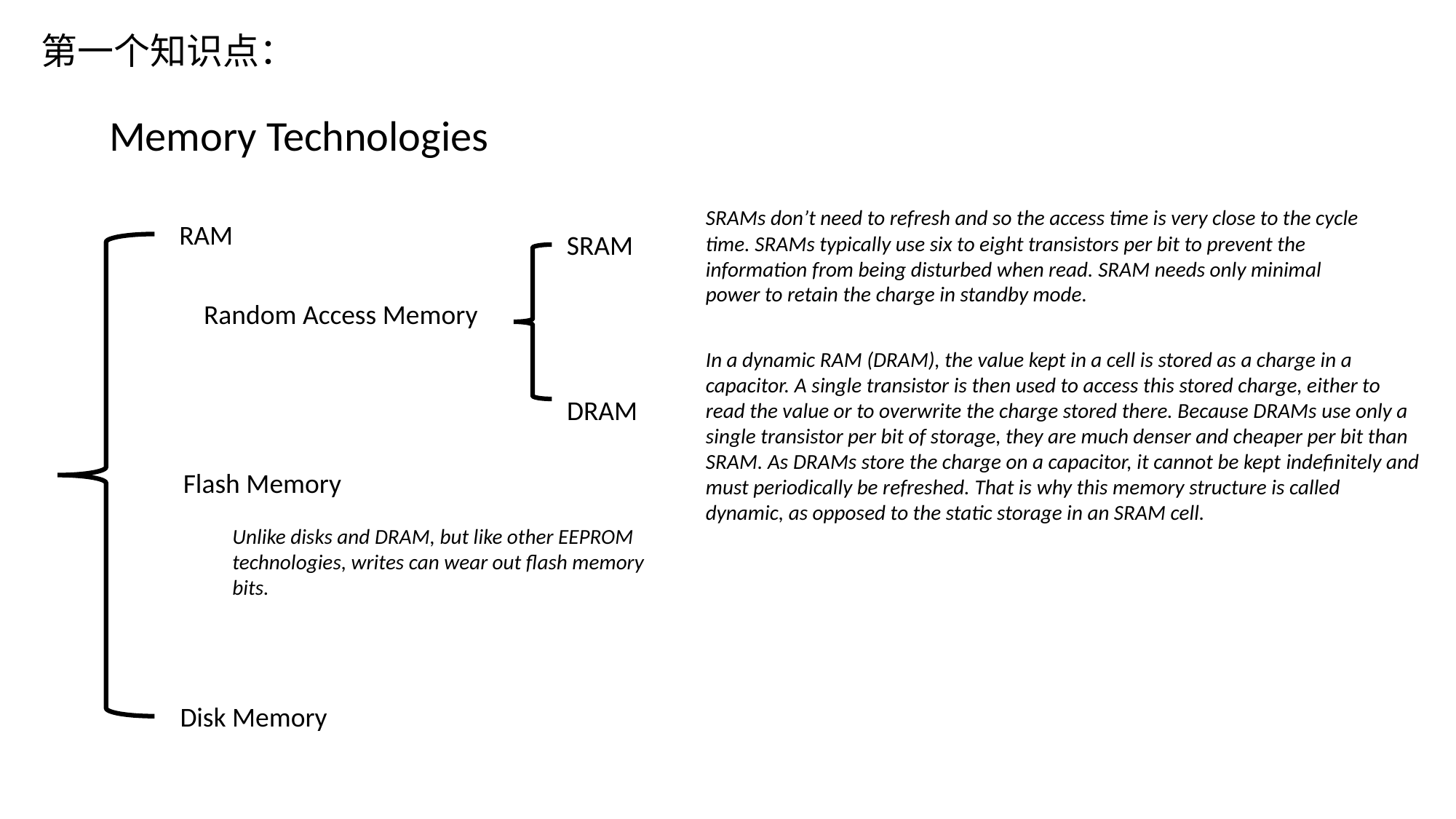

第一个知识点：
Memory Technologies
SRAMs don’t need to refresh and so the access time is very close to the cycle time. SRAMs typically use six to eight transistors per bit to prevent the information from being disturbed when read. SRAM needs only minimal power to retain the charge in standby mode.
RAM
SRAM

Random Access Memory
In a dynamic RAM (DRAM), the value kept in a cell is stored as a charge in a capacitor. A single transistor is then used to access this stored charge, either to read the value or to overwrite the charge stored there. Because DRAMs use only a single transistor per bit of storage, they are much denser and cheaper per bit than SRAM. As DRAMs store the charge on a capacitor, it cannot be kept indefinitely and must periodically be refreshed. That is why this memory structure is called dynamic, as opposed to the static storage in an SRAM cell.
DRAM
Flash Memory
Unlike disks and DRAM, but like other EEPROM technologies, writes can wear out flash memory bits.
Disk Memory